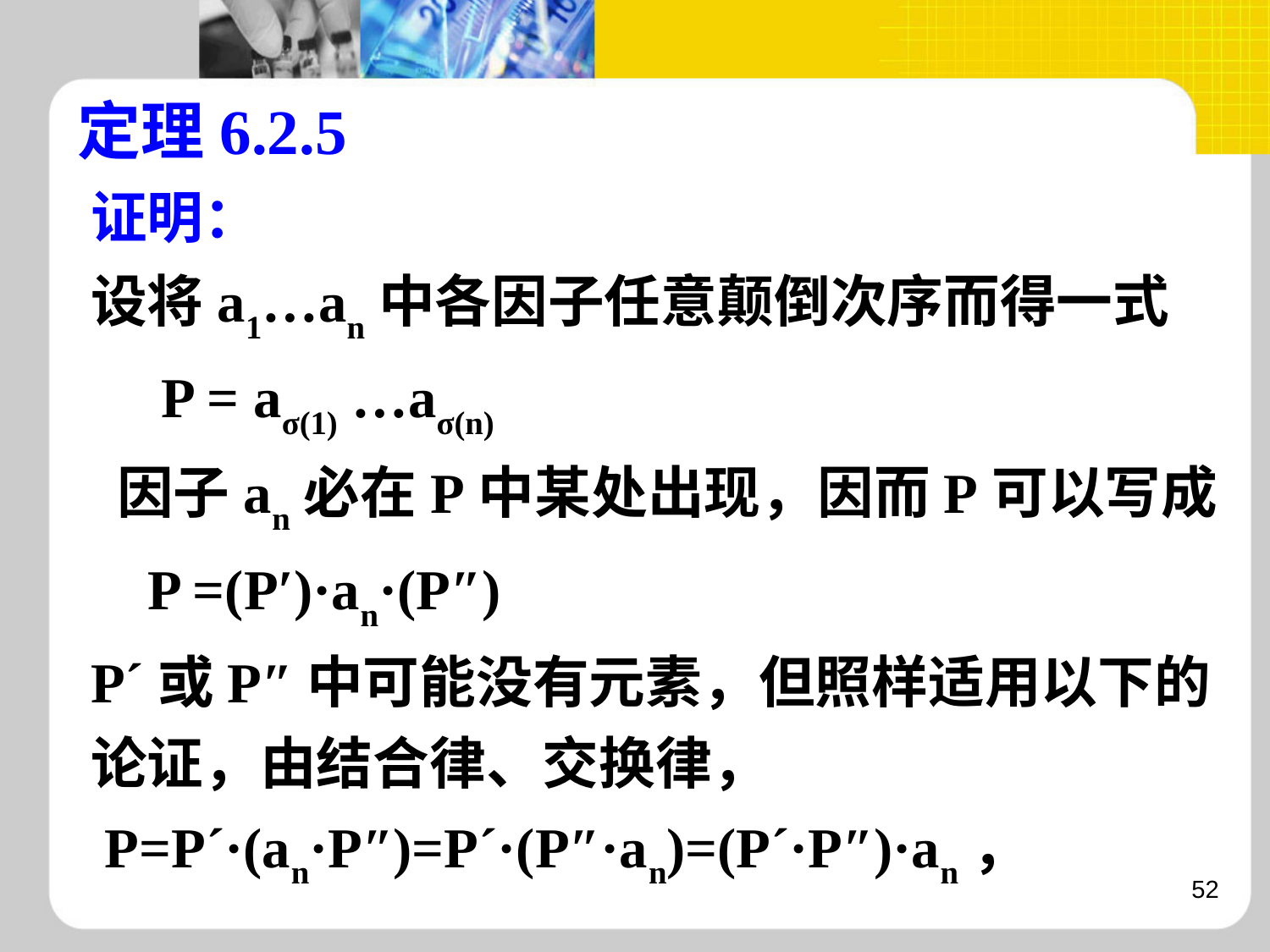

定理6.2.5
证明：
设将a1…an中各因子任意颠倒次序而得一式
     P = aσ(1) …aσ(n)
 因子an必在P中某处出现，因而P可以写成
    P =(P′)·an·(P″)
Pˊ或P″中可能没有元素，但照样适用以下的论证，由结合律、交换律，
 P=Pˊ·(an·P″)=Pˊ·(P″·an)=(Pˊ·P″)·an，

52